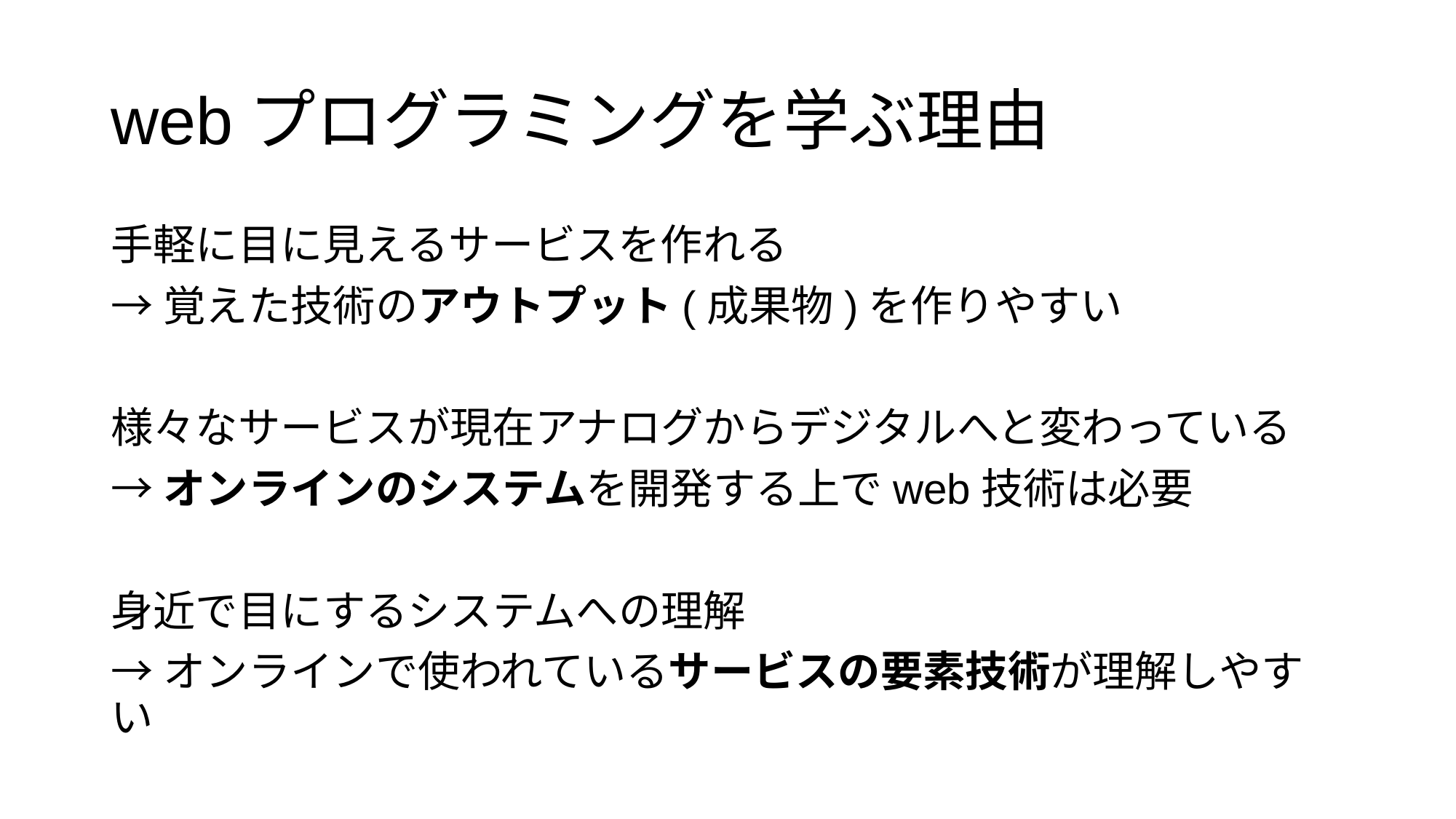

# webプログラミングを学ぶ理由
手軽に目に見えるサービスを作れる
→覚えた技術のアウトプット(成果物)を作りやすい

様々なサービスが現在アナログからデジタルへと変わっている
→オンラインのシステムを開発する上でweb技術は必要

身近で目にするシステムへの理解
→オンラインで使われているサービスの要素技術が理解しやすい